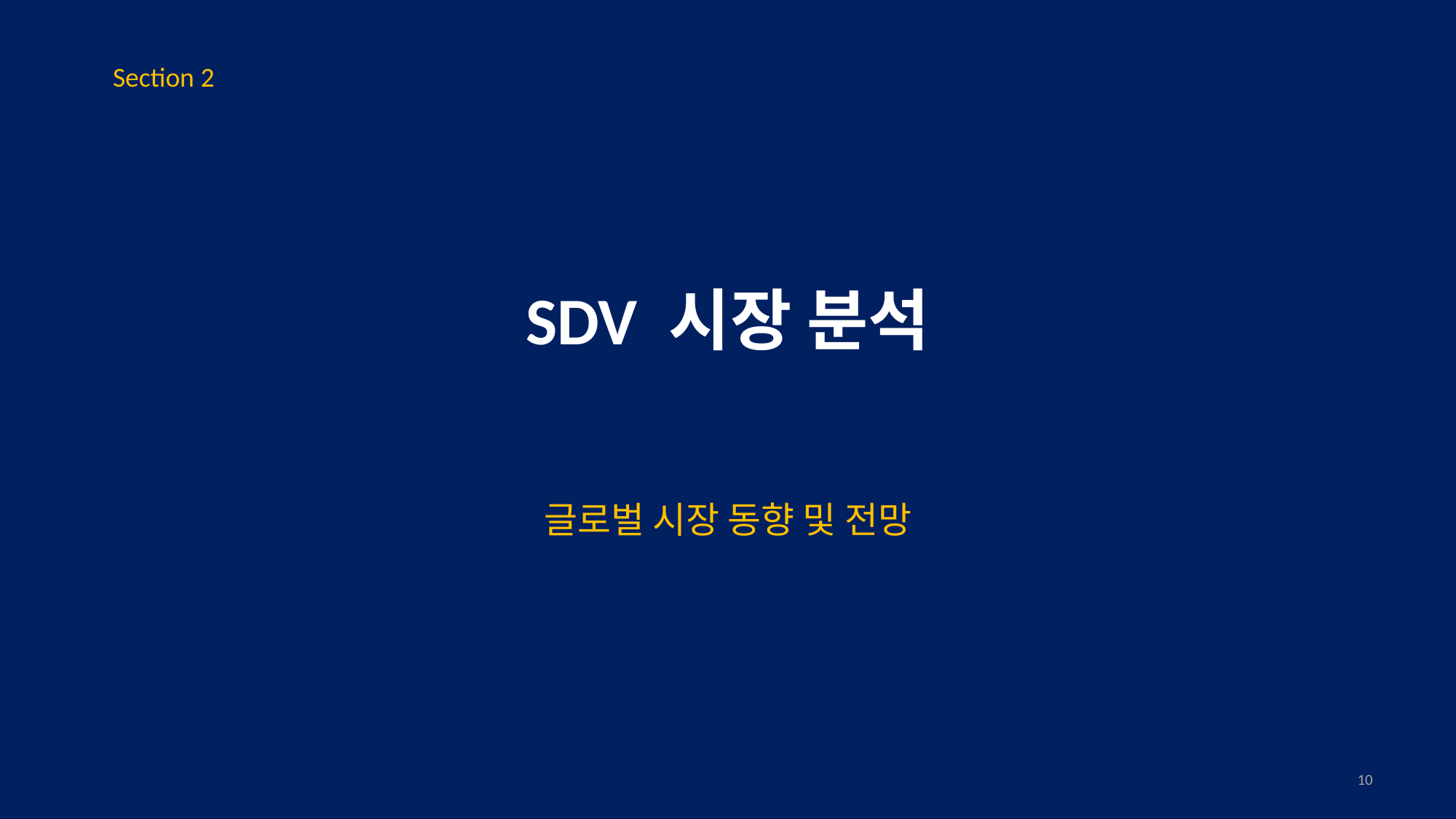

Section 2
SDV 시장 분석
글로벌 시장 동향 및 전망
10